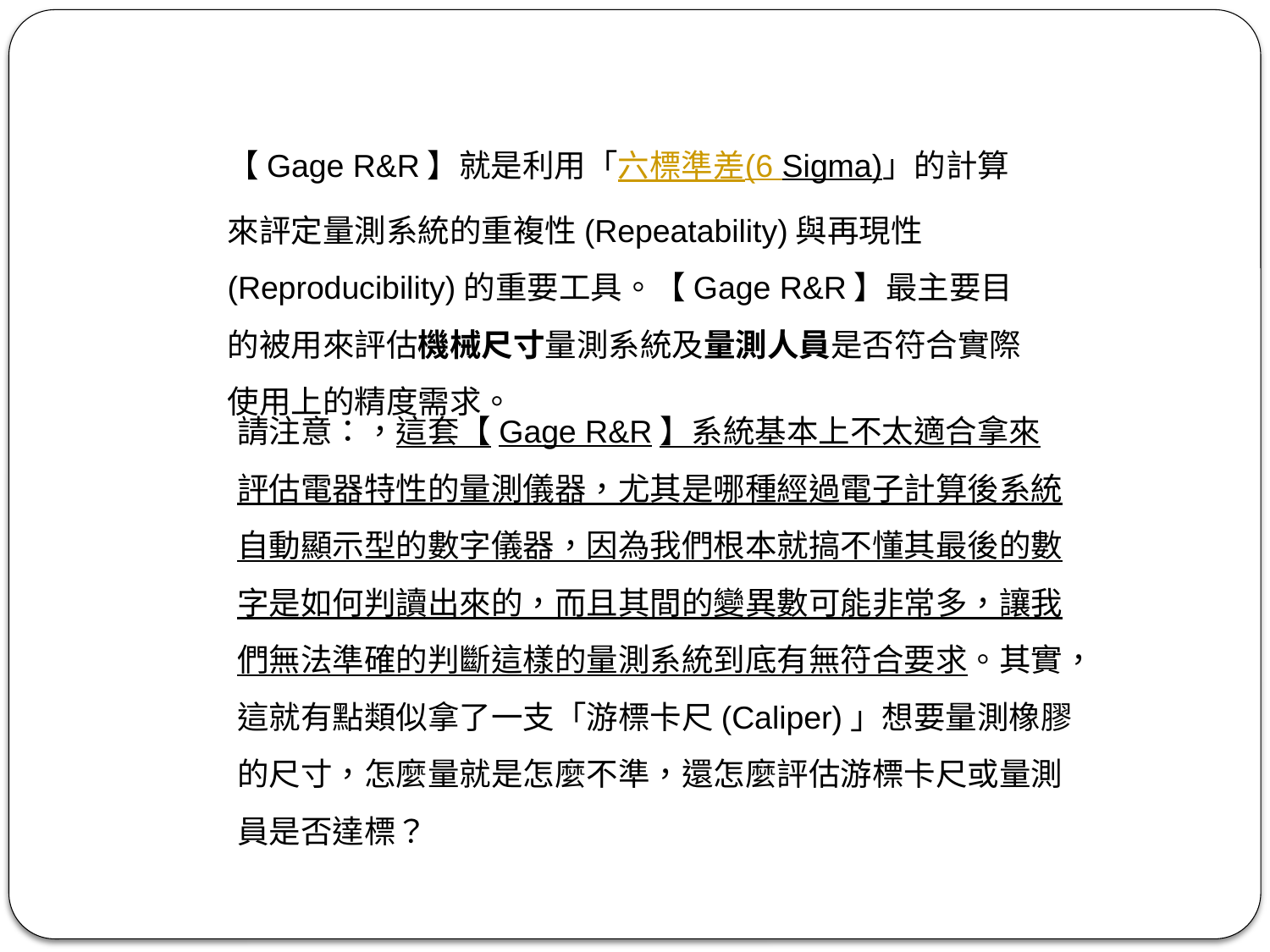

【Gage R&R】就是利用「六標準差(6 Sigma)」的計算來評定量測系統的重複性(Repeatability)與再現性(Reproducibility)的重要工具。【Gage R&R】最主要目的被用來評估機械尺寸量測系統及量測人員是否符合實際使用上的精度需求。
請注意：，這套【Gage R&R】系統基本上不太適合拿來評估電器特性的量測儀器，尤其是哪種經過電子計算後系統自動顯示型的數字儀器，因為我們根本就搞不懂其最後的數字是如何判讀出來的，而且其間的變異數可能非常多，讓我們無法準確的判斷這樣的量測系統到底有無符合要求。其實，這就有點類似拿了一支「游標卡尺(Caliper)」想要量測橡膠的尺寸，怎麼量就是怎麼不準，還怎麼評估游標卡尺或量測員是否達標？